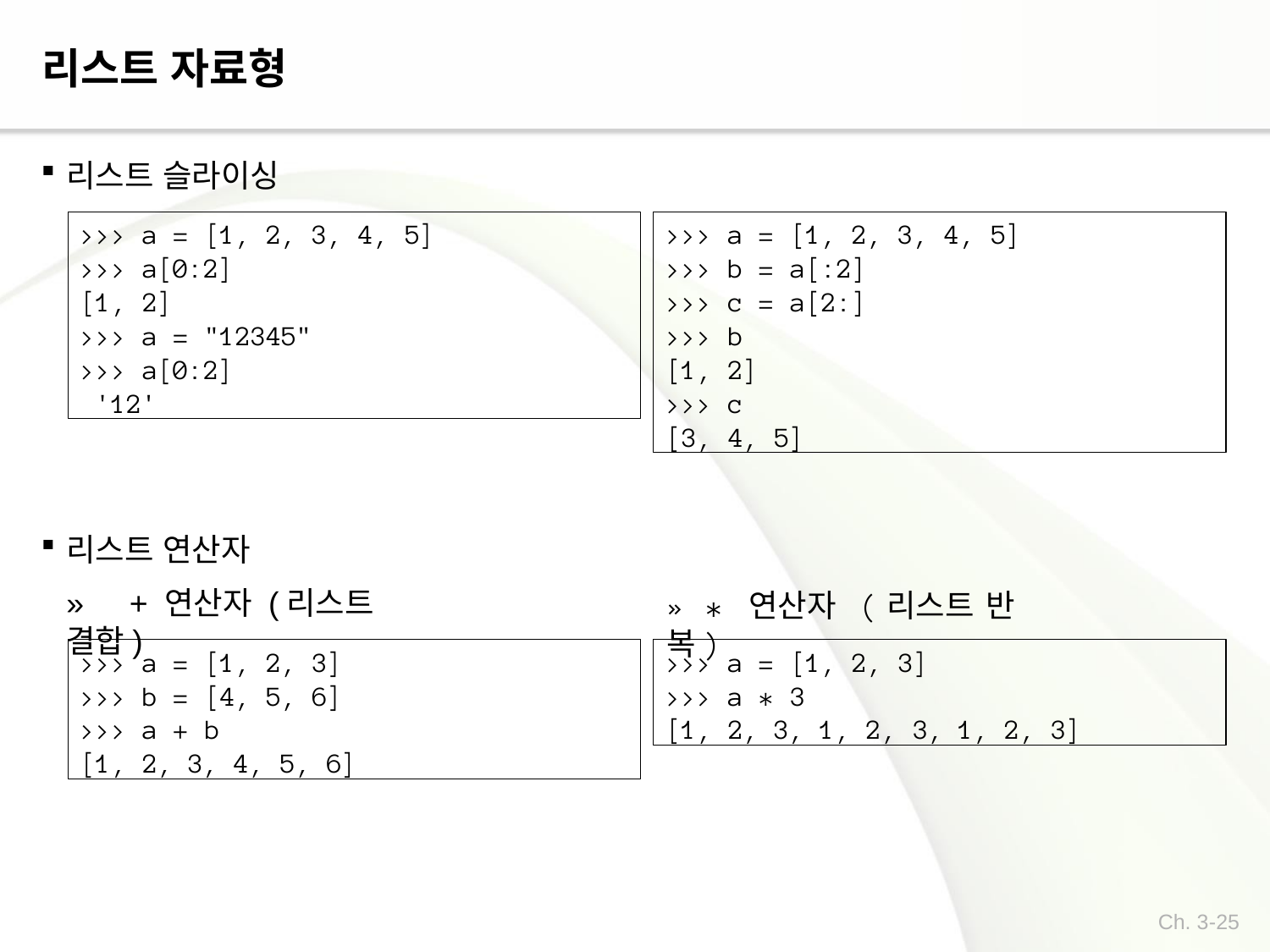

# 리스트 자료형
리스트 슬라이싱
>>> a = [1, 2, 3, 4, 5]
>>> a[0:2]
[1, 2]
>>> a = "12345"
>>> a[0:2]  '12'
>>> a = [1, 2, 3, 4, 5]
>>> b = a[:2]
>>> c = a[2:]
>>> b
[1, 2]
>>> c  [3, 4, 5]
리스트 연산자
»	+ 연산자 (리스트 결합)
» * 연산자  (리스트	반복)
>>> a = [1, 2, 3]
>>> b = [4, 5, 6]
>>> a + b
[1, 2, 3, 4, 5, 6]
>>> a = [1, 2, 3]
>>> a * 3
[1, 2, 3, 1, 2, 3, 1, 2, 3]
Ch. 3-25